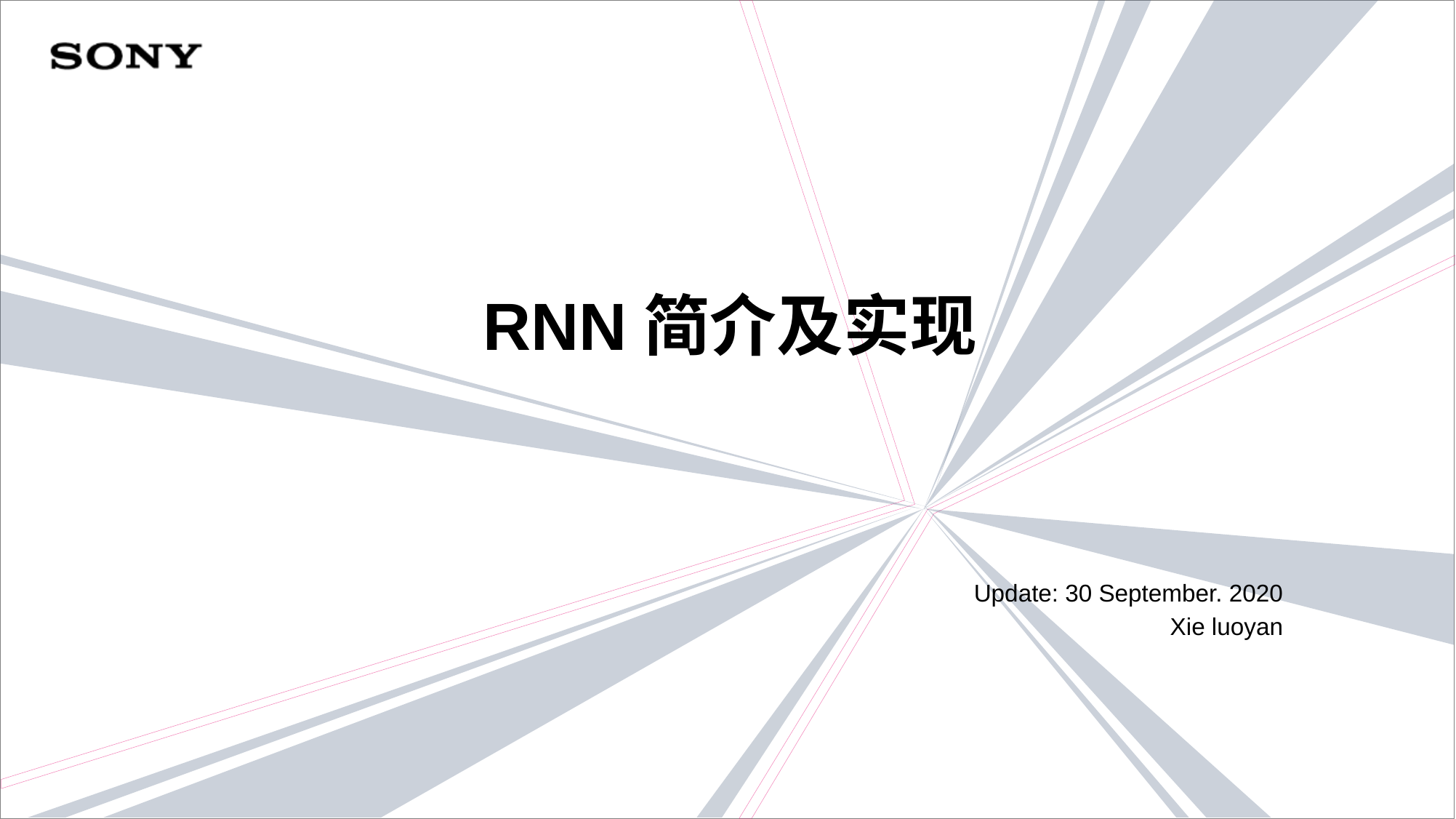

RNN简介及实现
Update: 30 September. 2020
Xie luoyan